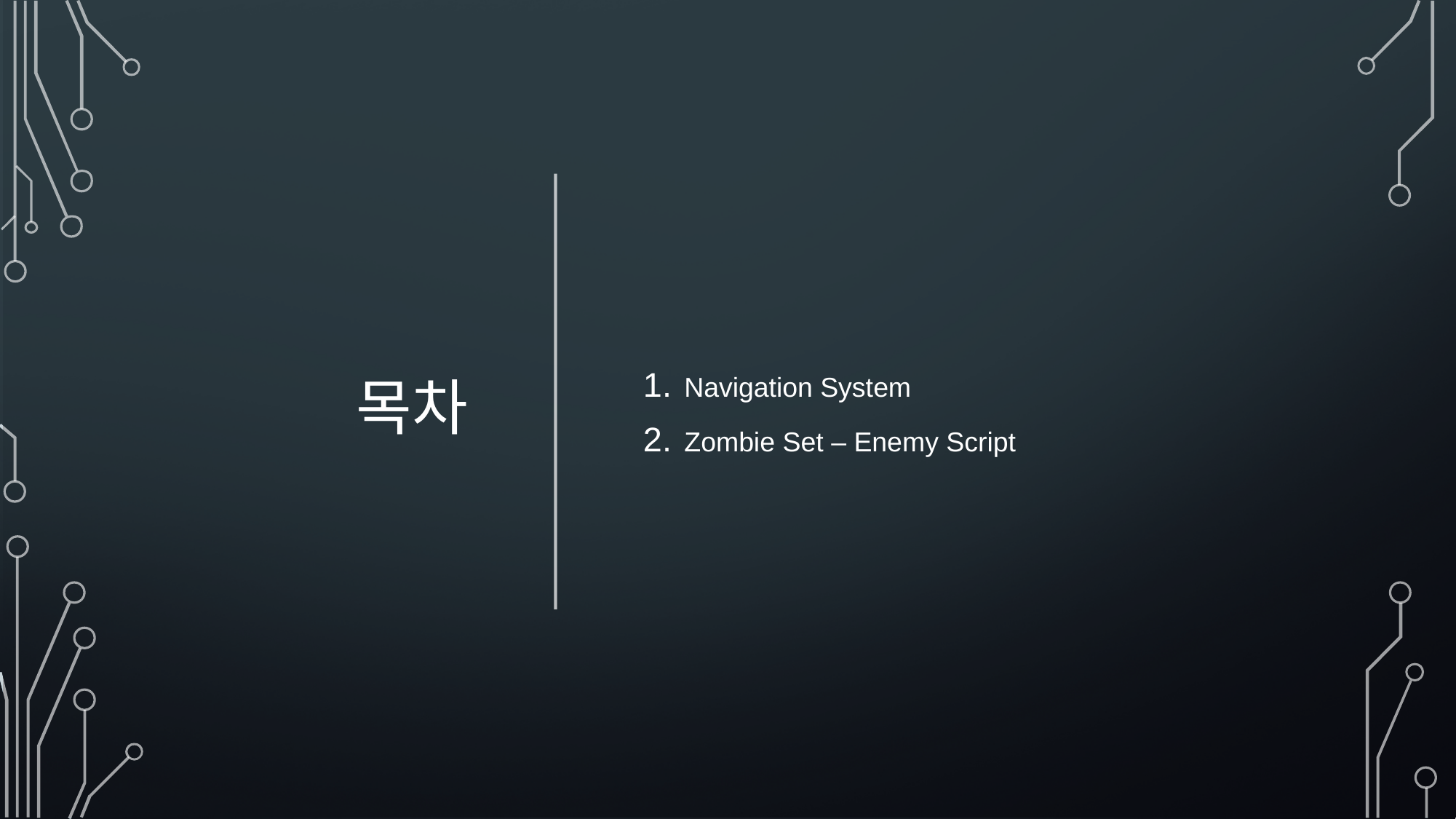

# 목차
Navigation System
Zombie Set – Enemy Script